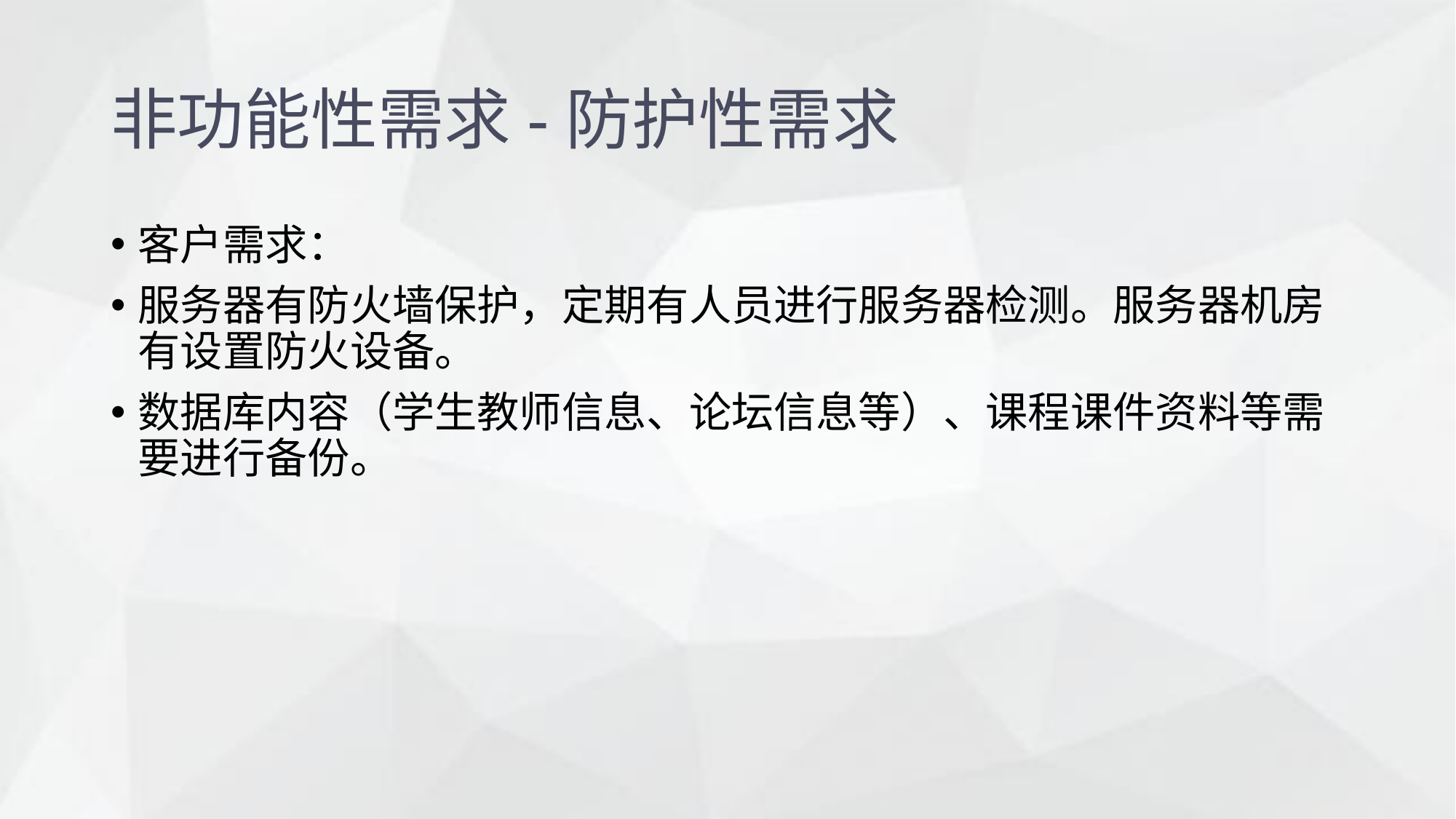

非功能性需求-防护性需求
客户需求：
服务器有防火墙保护，定期有人员进行服务器检测。服务器机房有设置防火设备。
数据库内容（学生教师信息、论坛信息等）、课程课件资料等需要进行备份。